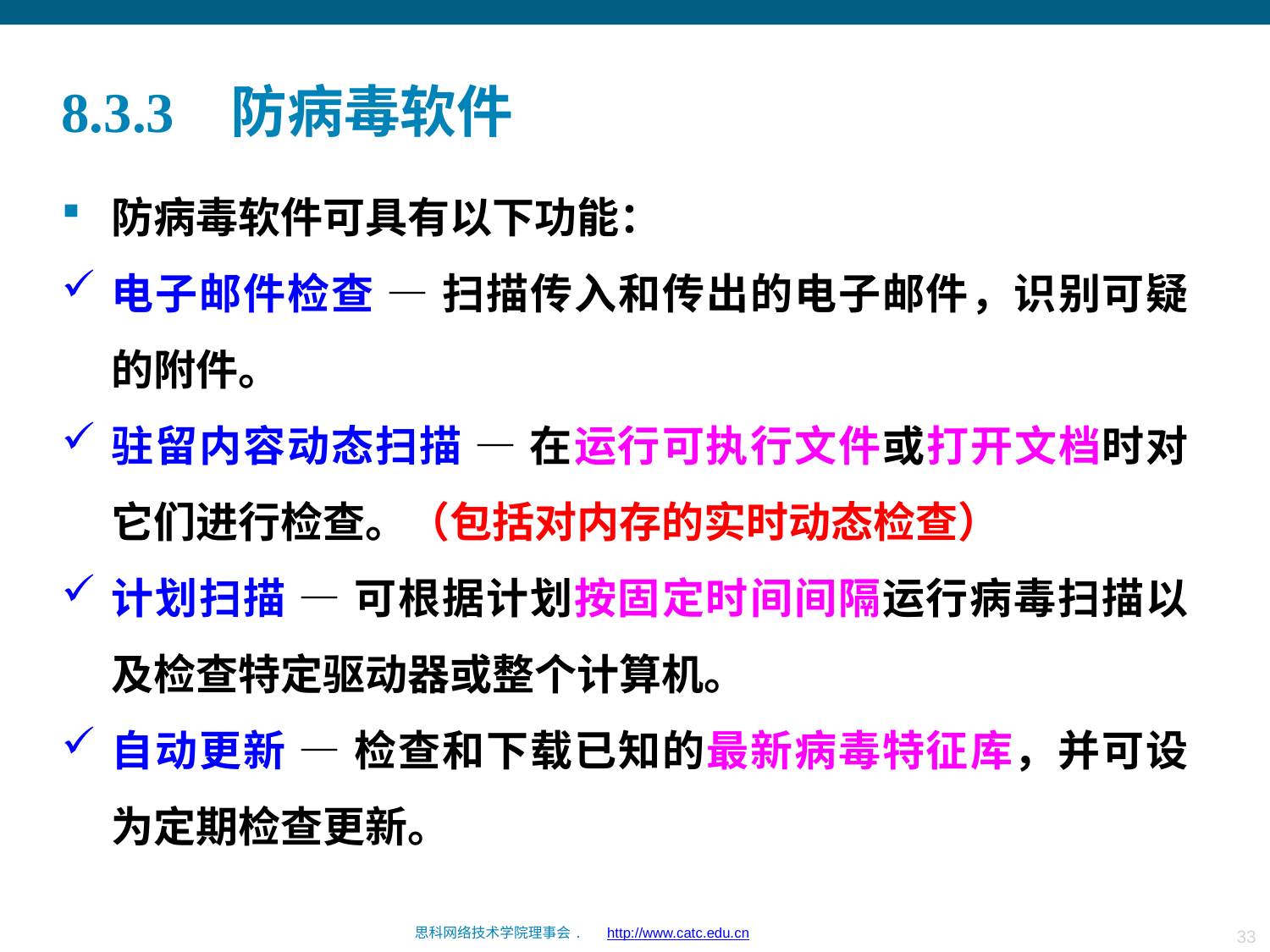

8.3.3   防病毒软件
防病毒软件可具有以下功能：
电子邮件检查 — 扫描传入和传出的电子邮件，识别可疑的附件。
驻留内容动态扫描 — 在运行可执行文件或打开文档时对它们进行检查。（包括对内存的实时动态检查）
计划扫描 — 可根据计划按固定时间间隔运行病毒扫描以及检查特定驱动器或整个计算机。
自动更新 — 检查和下载已知的最新病毒特征库，并可设为定期检查更新。